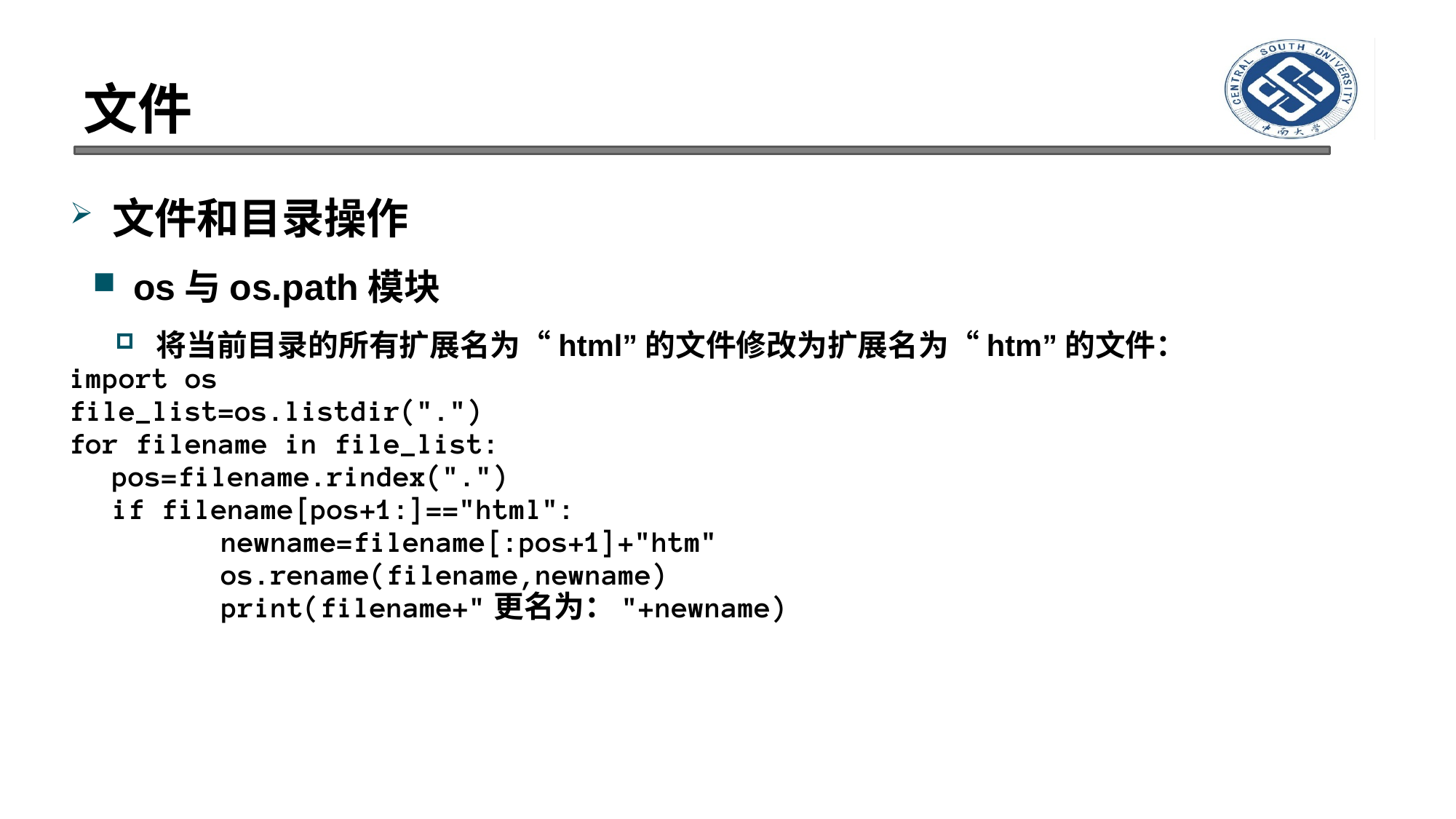

# 文件
文件和目录操作
os与os.path模块
将当前目录的所有扩展名为“html”的文件修改为扩展名为“htm”的文件：
import os
file_list=os.listdir(".")
for filename in file_list:
	pos=filename.rindex(".")
	if filename[pos+1:]=="html":
		newname=filename[:pos+1]+"htm"
		os.rename(filename,newname)
		print(filename+"更名为："+newname)